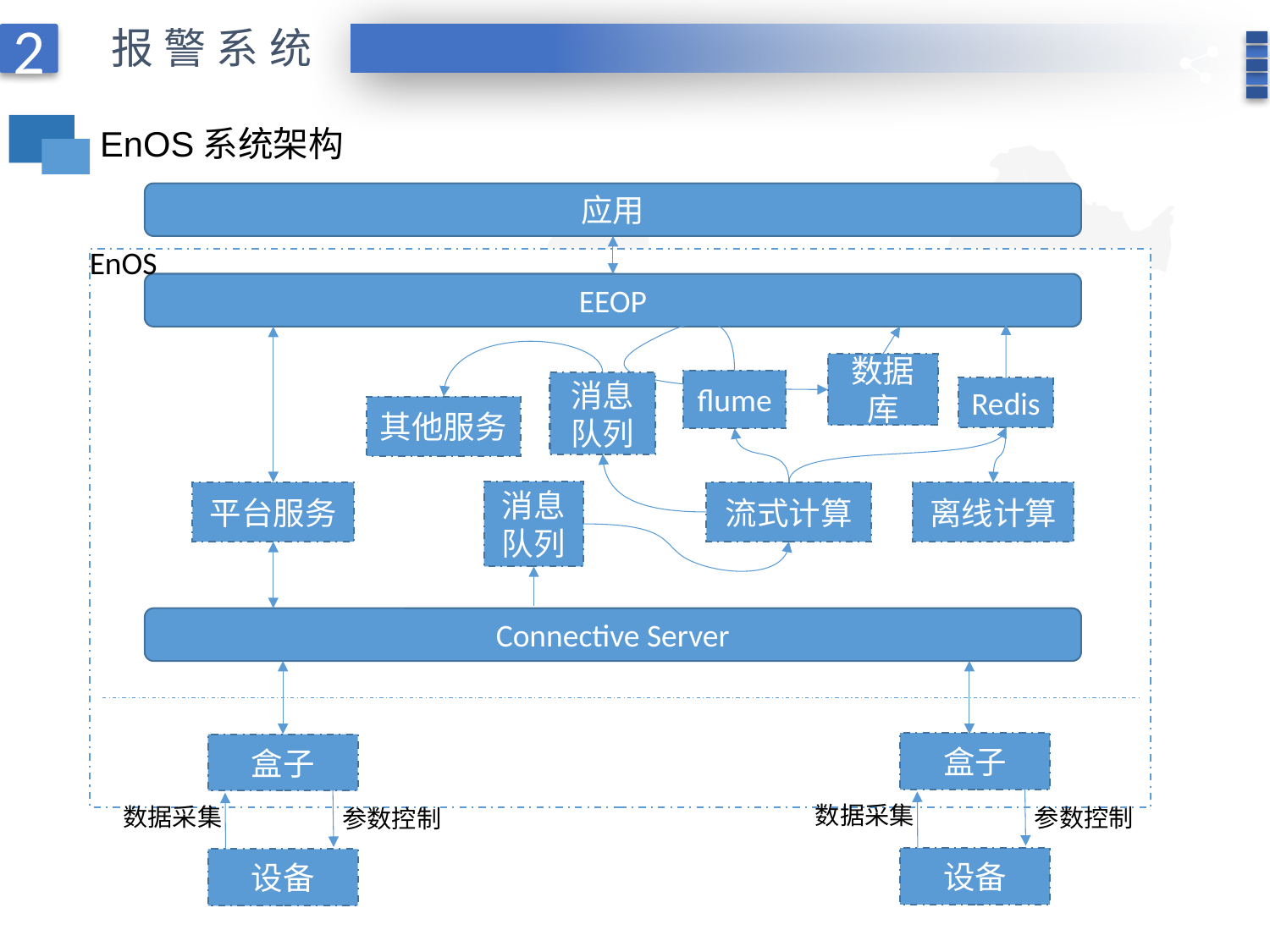

报警系统
2

EnOS系统架构
应用
EnOS

EEOP
数据库
flume
消息队列
Redis
其他服务
消息队列
平台服务
流式计算
离线计算
Connective Server
盒子
数据采集
参数控制
设备
盒子
数据采集
参数控制
设备